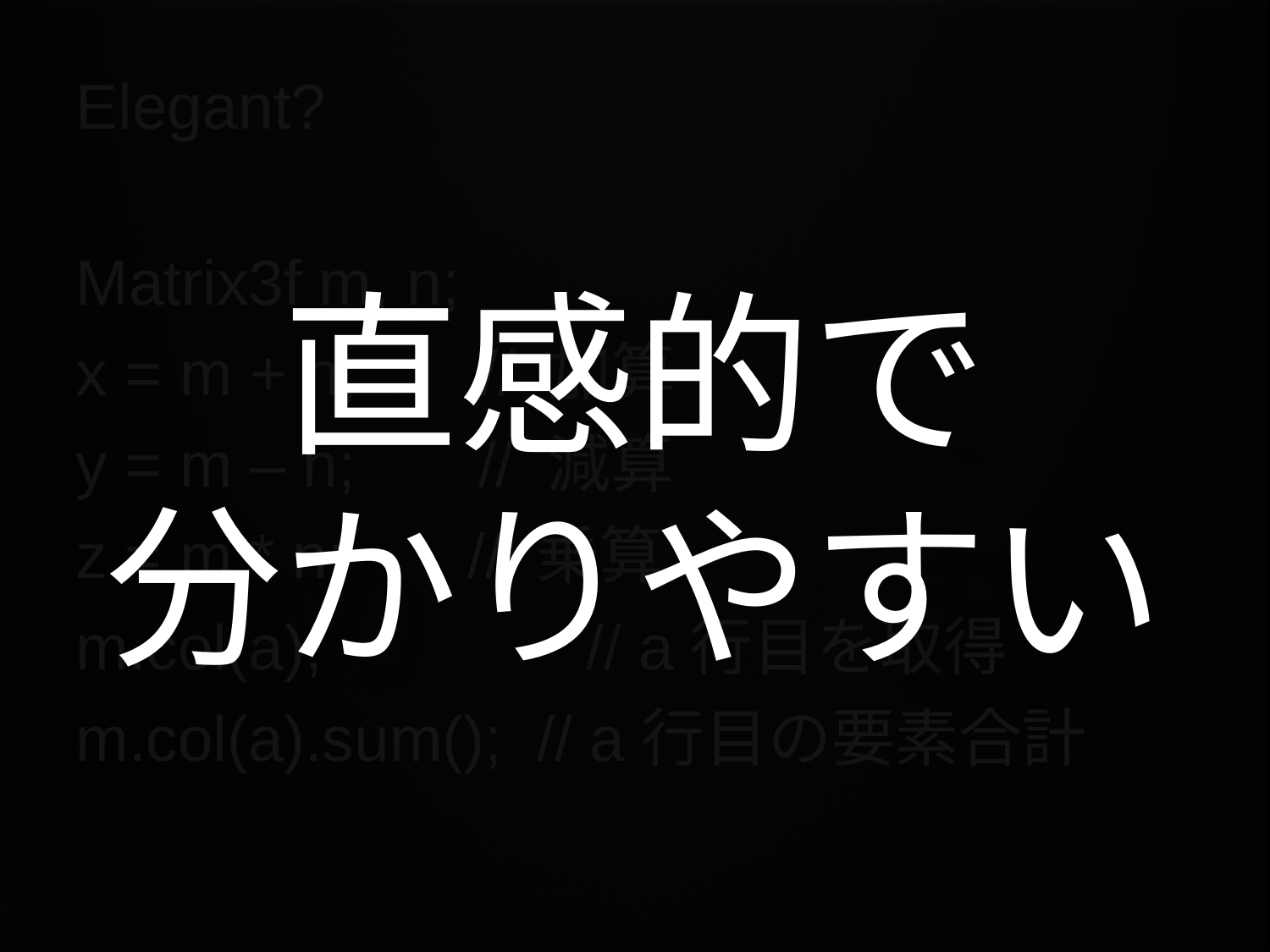

直感的で
分かりやすい
Elegant?
Matrix3f m, n;
x = m + n;       // 加算
y = m – n;       // 減算
z = m * n;       // 乗算
m.col(a);　　　   // a行目を取得
m.col(a).sum();  // a行目の要素合計